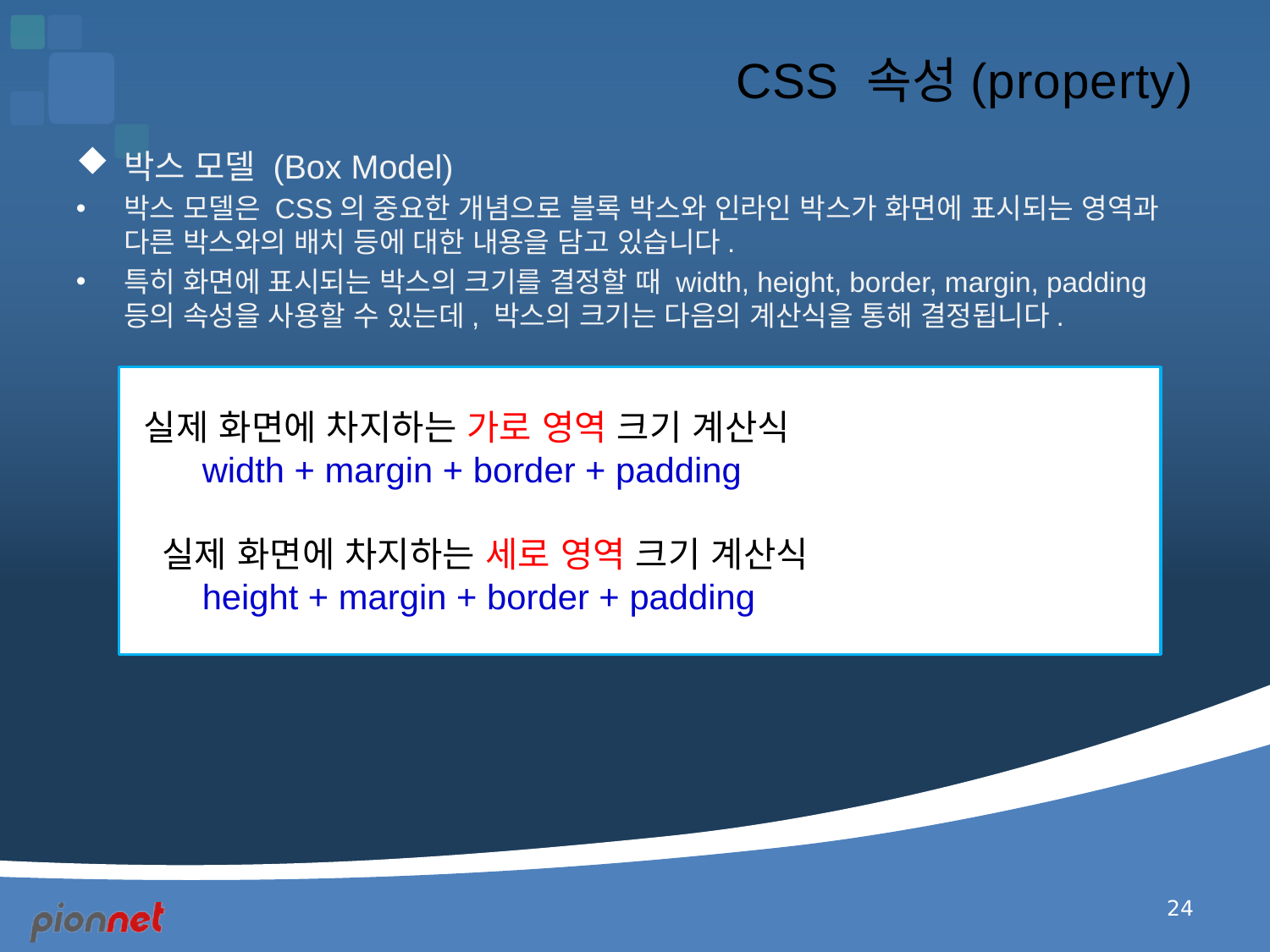

# CSS 속성(property)
박스 모델 (Box Model)
박스 모델은 CSS의 중요한 개념으로 블록 박스와 인라인 박스가 화면에 표시되는 영역과 다른 박스와의 배치 등에 대한 내용을 담고 있습니다.
특히 화면에 표시되는 박스의 크기를 결정할 때 width, height, border, margin, padding 등의 속성을 사용할 수 있는데, 박스의 크기는 다음의 계산식을 통해 결정됩니다.

실제 화면에 차지하는 가로 영역 크기 계산식
      width + margin + border + padding

 실제 화면에 차지하는 세로 영역 크기 계산식
      height + margin + border + padding
24